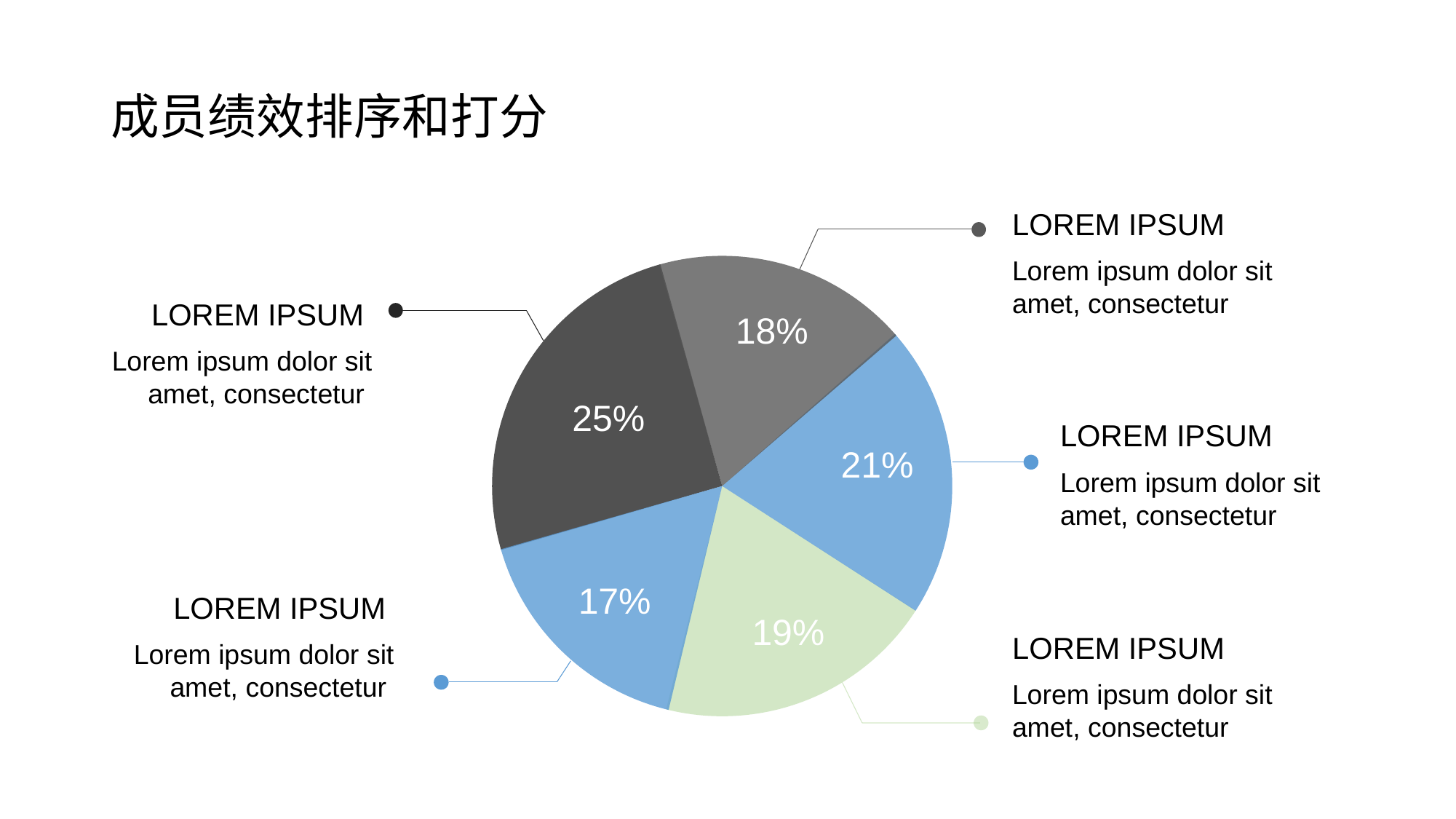

成员绩效排序和打分
LOREM IPSUM

Lorem ipsum dolor sit amet, consectetur

LOREM IPSUM

18%
Lorem ipsum dolor sit amet, consectetur
25%
LOREM IPSUM
21%

Lorem ipsum dolor sit amet, consectetur
LOREM IPSUM
17%
LOREM IPSUM
19%
Lorem ipsum dolor sit amet, consectetur
Lorem ipsum dolor sit amet, consectetur